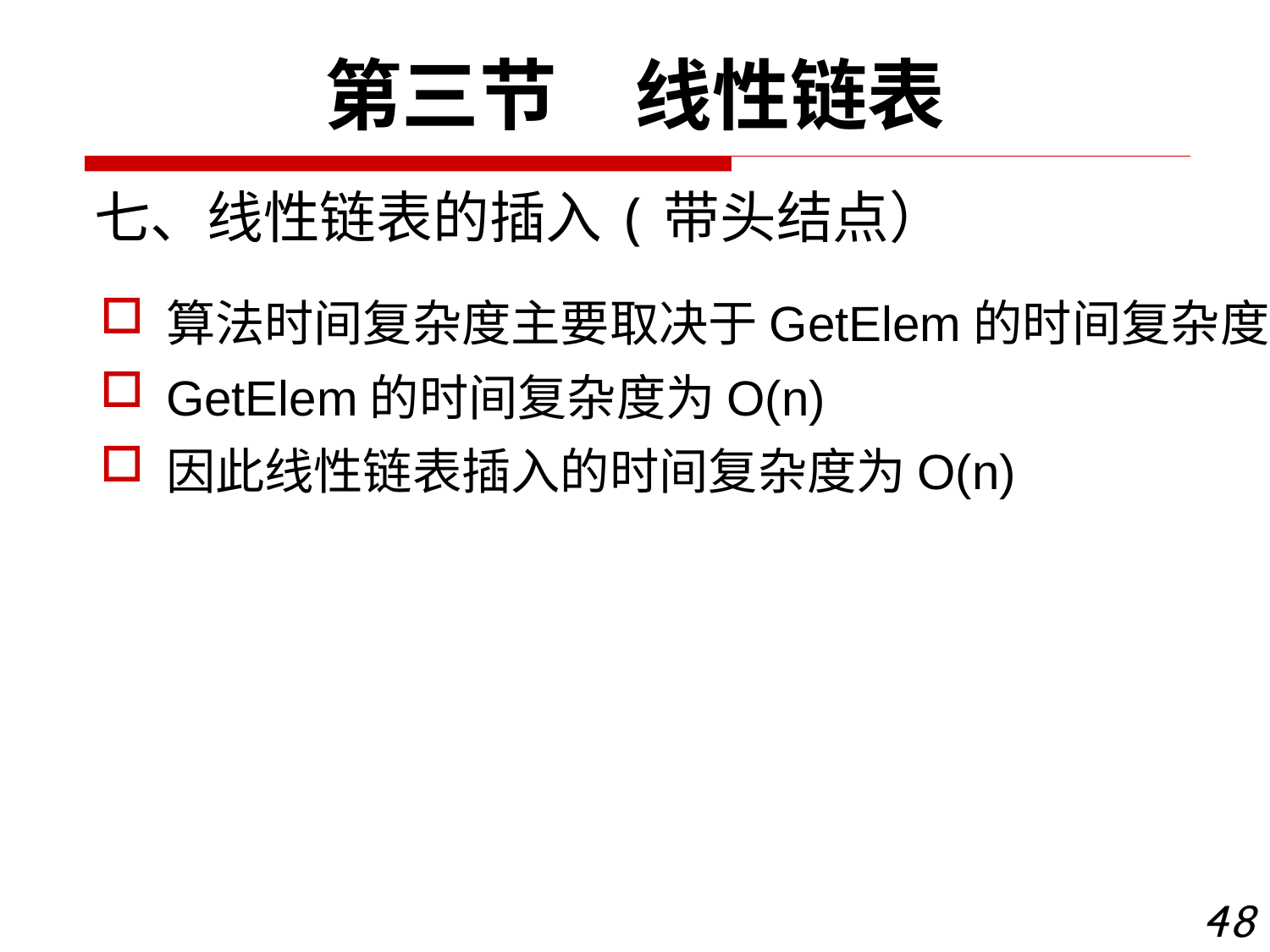

第三节　线性链表
七、线性链表的插入(带头结点）
算法时间复杂度主要取决于GetElem的时间复杂度
GetElem的时间复杂度为O(n)
因此线性链表插入的时间复杂度为O(n)
48